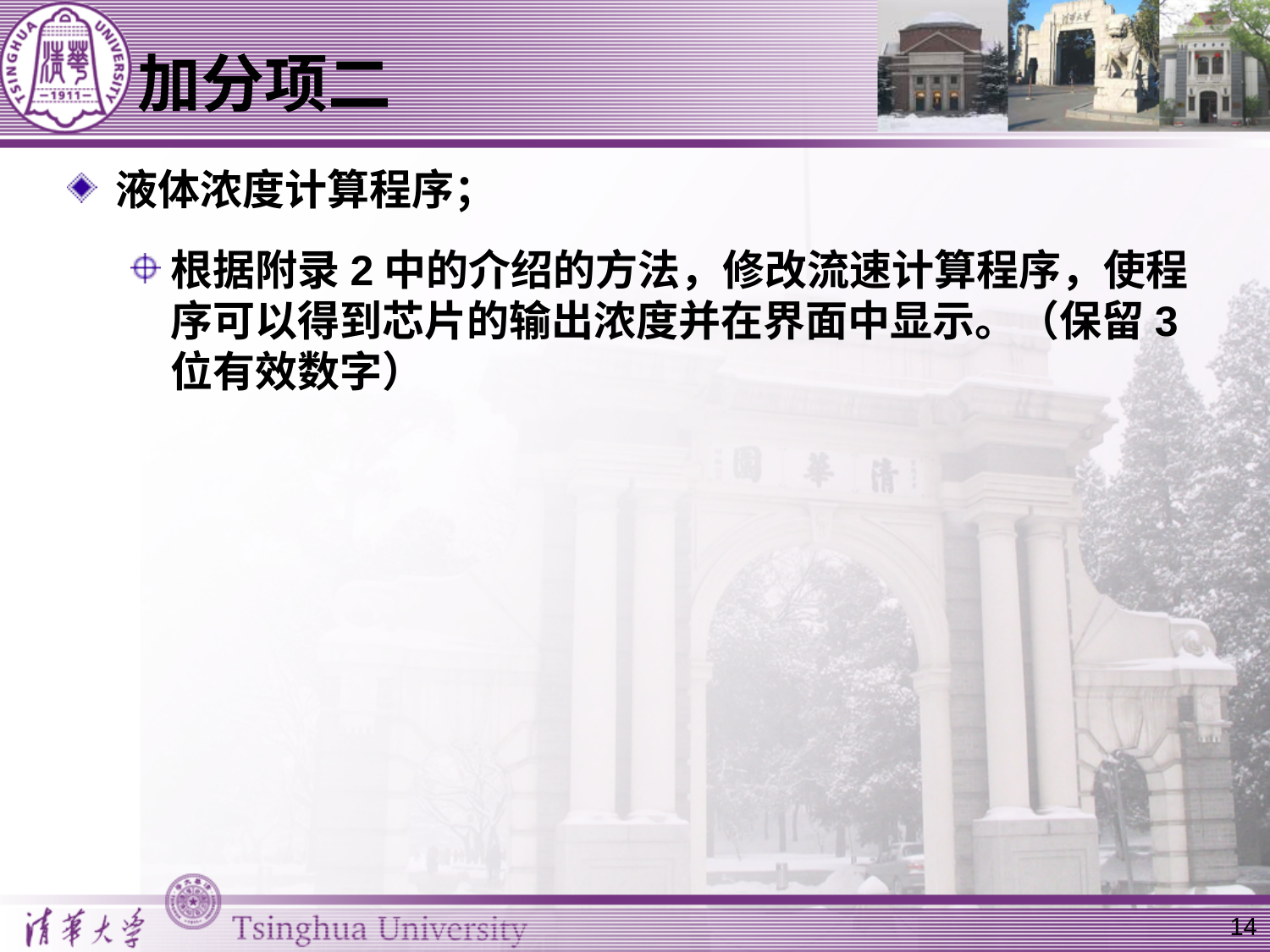

# 加分项二
液体浓度计算程序；
根据附录2中的介绍的方法，修改流速计算程序，使程序可以得到芯片的输出浓度并在界面中显示。（保留3位有效数字）

14